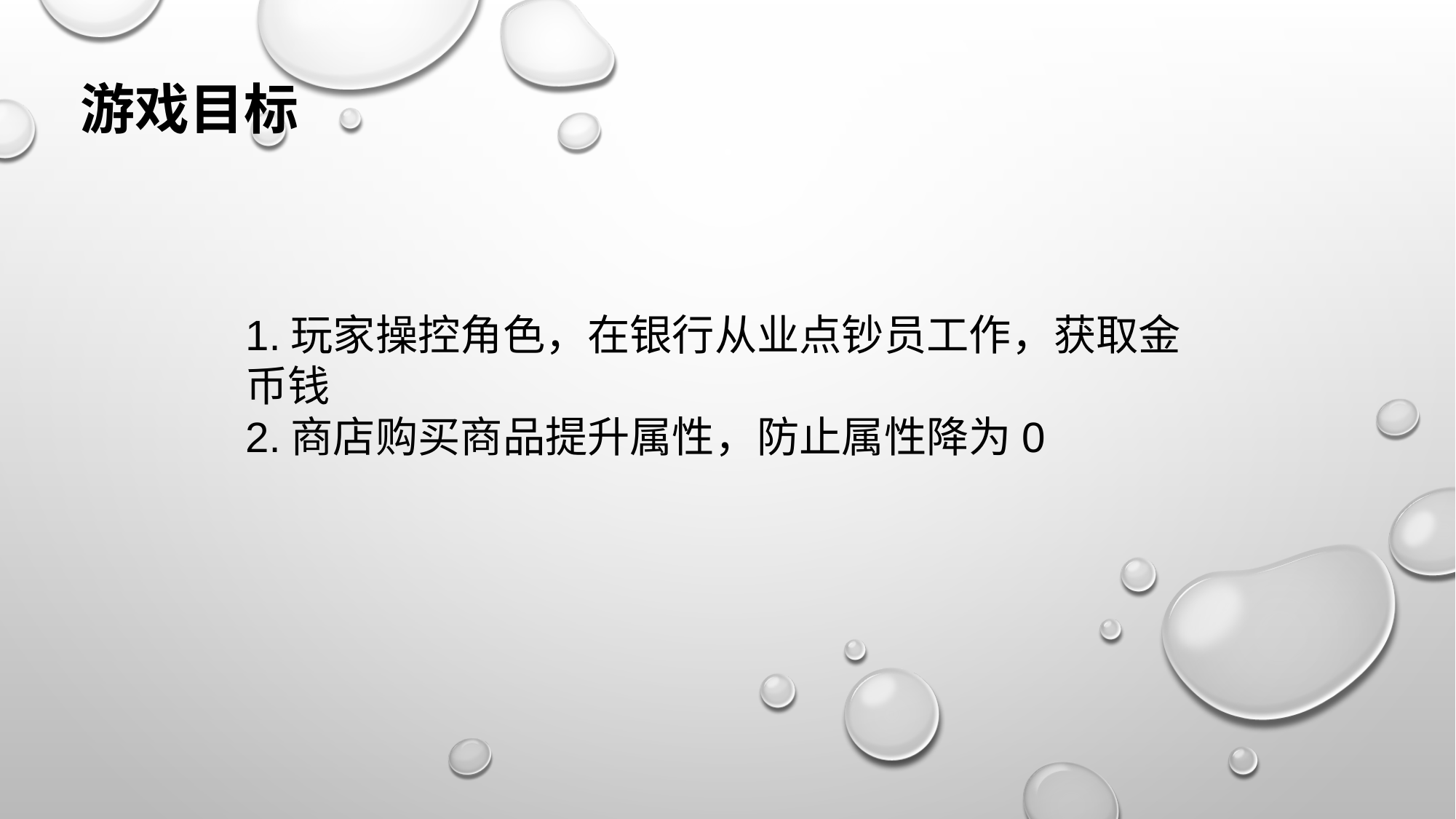

游戏目标
1.玩家操控角色，在银行从业点钞员工作，获取金币钱
2.商店购买商品提升属性，防止属性降为0